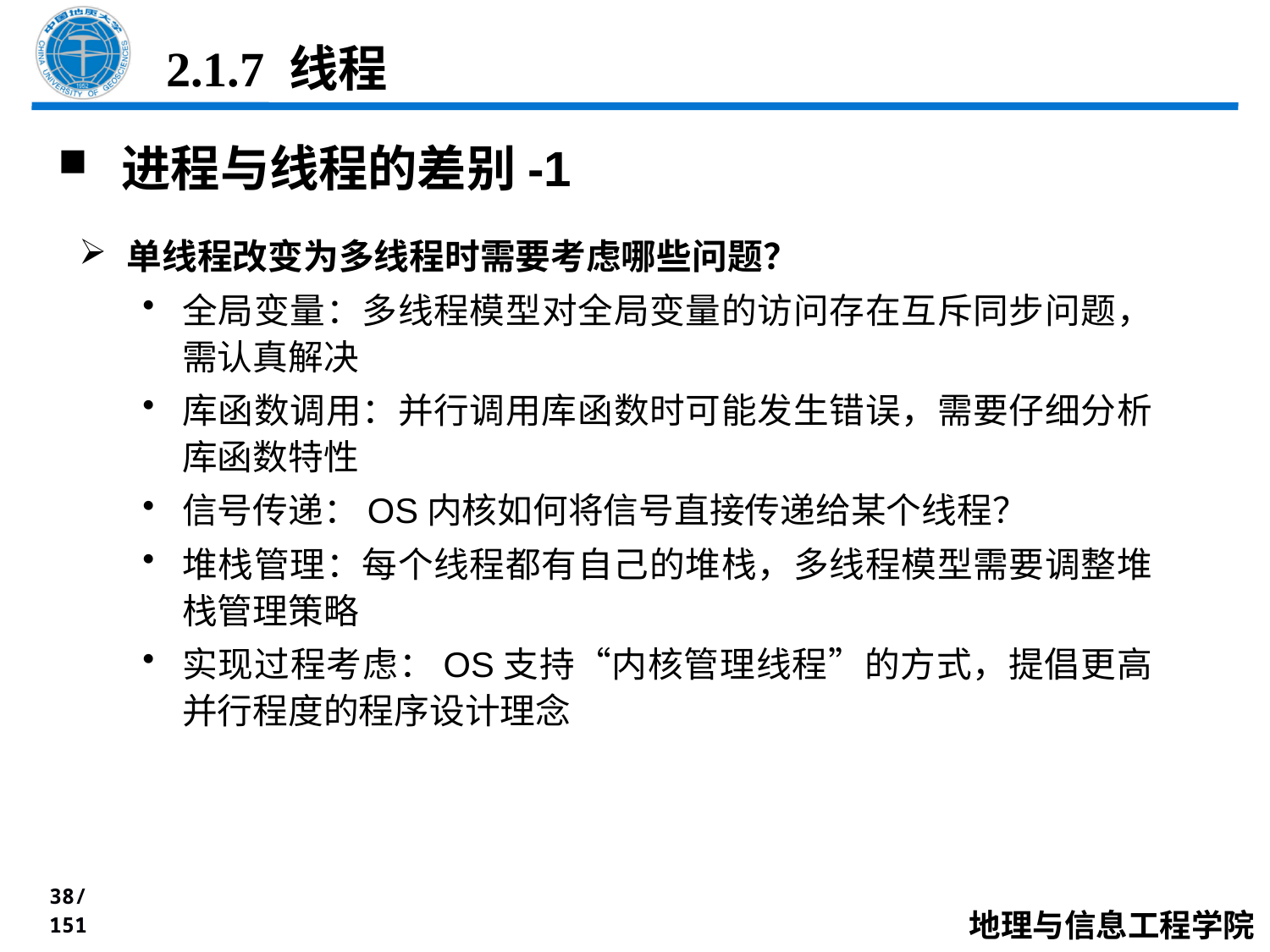

2.1.7 线程
进程与线程的差别-1
单线程改变为多线程时需要考虑哪些问题？
全局变量：多线程模型对全局变量的访问存在互斥同步问题，需认真解决
库函数调用：并行调用库函数时可能发生错误，需要仔细分析库函数特性
信号传递：OS内核如何将信号直接传递给某个线程？
堆栈管理：每个线程都有自己的堆栈，多线程模型需要调整堆栈管理策略
实现过程考虑：OS支持“内核管理线程”的方式，提倡更高并行程度的程序设计理念